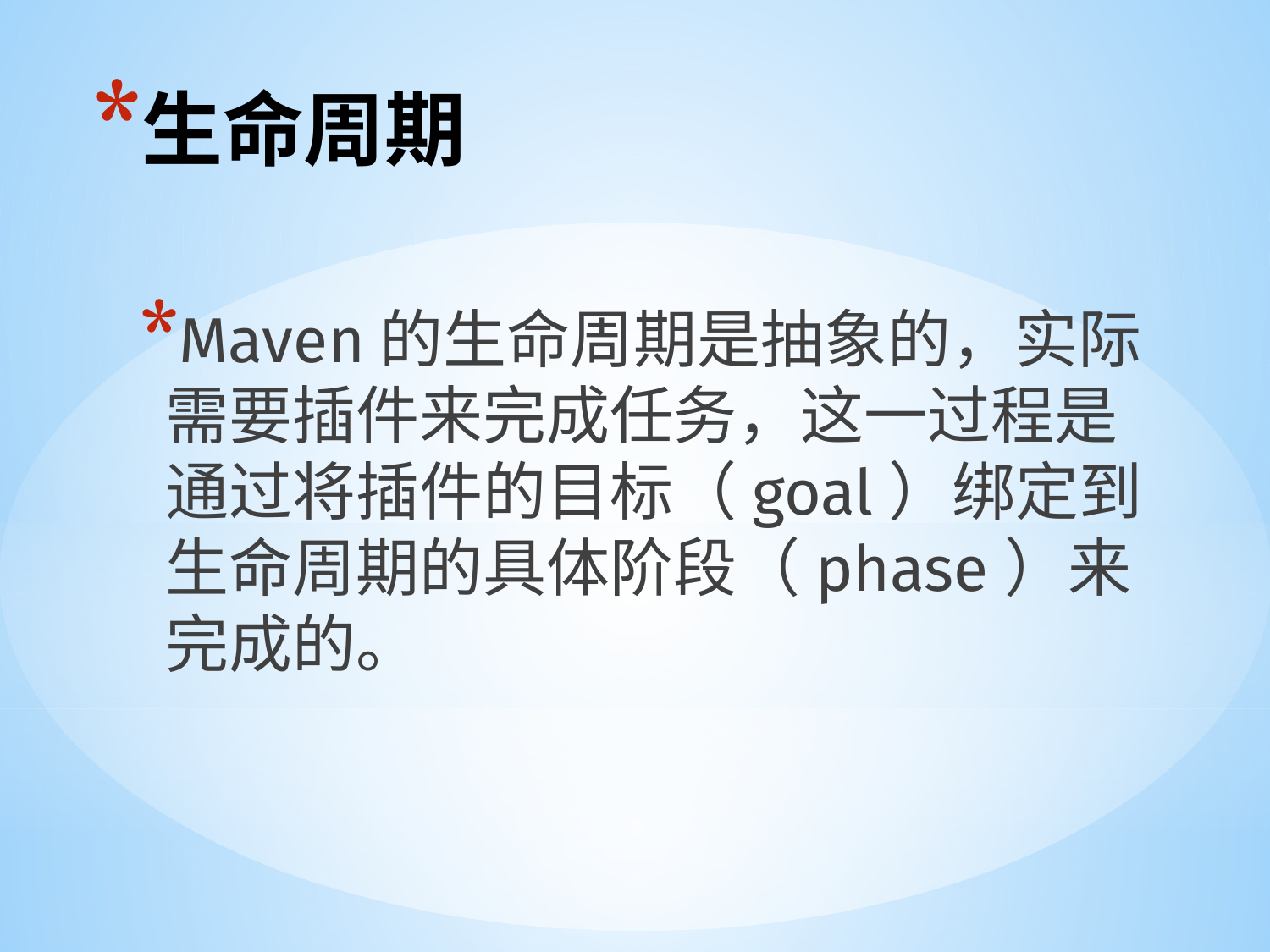

# 生命周期
Maven的生命周期是抽象的，实际需要插件来完成任务，这一过程是通过将插件的目标（goal）绑定到生命周期的具体阶段（phase）来完成的。